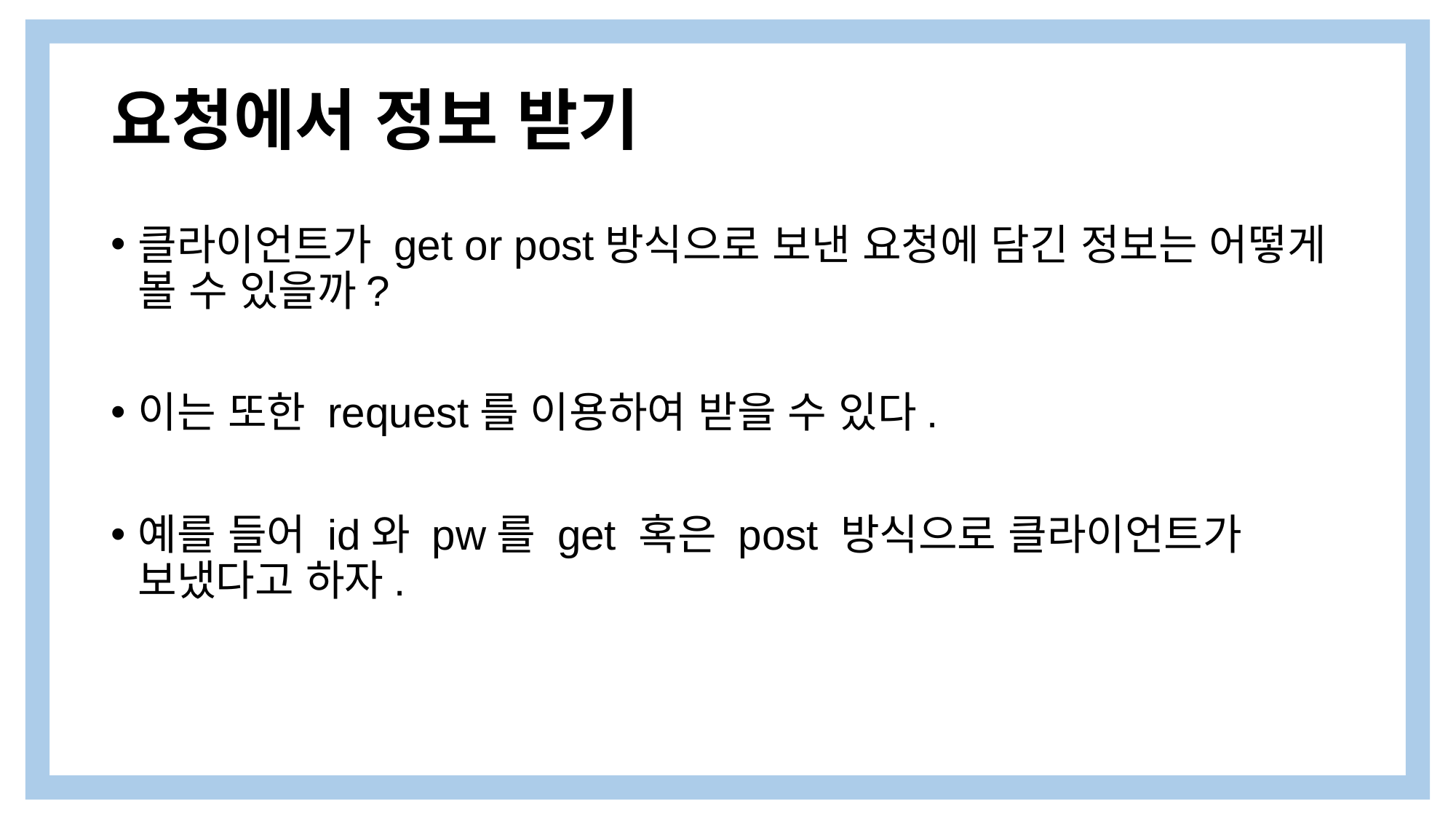

# 요청에서 정보 받기
클라이언트가 get or post방식으로 보낸 요청에 담긴 정보는 어떻게 볼 수 있을까?

이는 또한 request를 이용하여 받을 수 있다.

예를 들어 id와 pw를 get 혹은 post 방식으로 클라이언트가 보냈다고 하자.